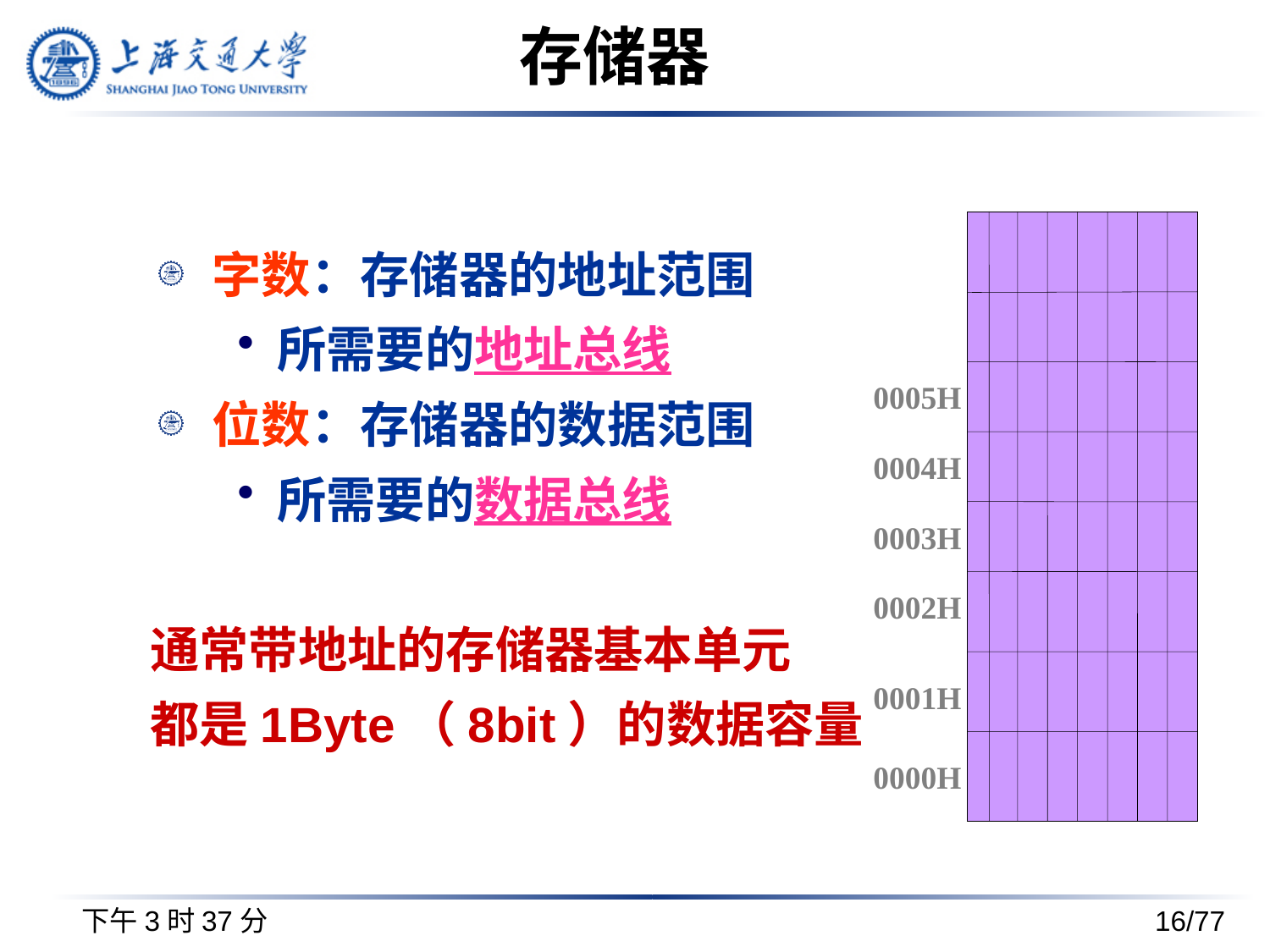

# 存储器

字数：存储器的地址范围
所需要的地址总线
位数：存储器的数据范围
所需要的数据总线

通常带地址的存储器基本单元
都是1Byte（8bit）的数据容量

0005H

0004H

0003H

0002H

0001H

0000H
下午3时37分
16/77